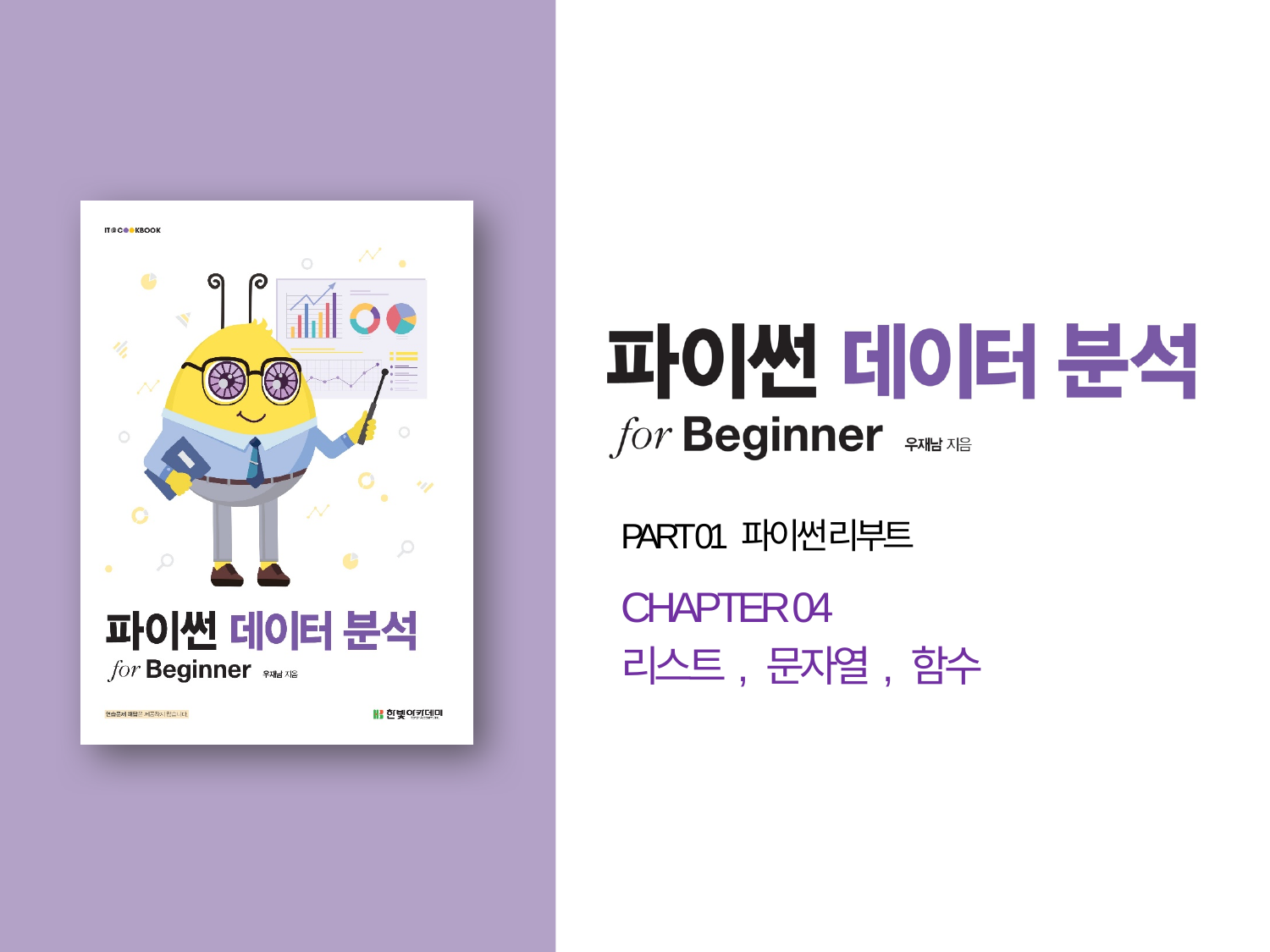

PART 01 파이썬 리부트
CHAPTER 04
리스트, 문자열, 함수